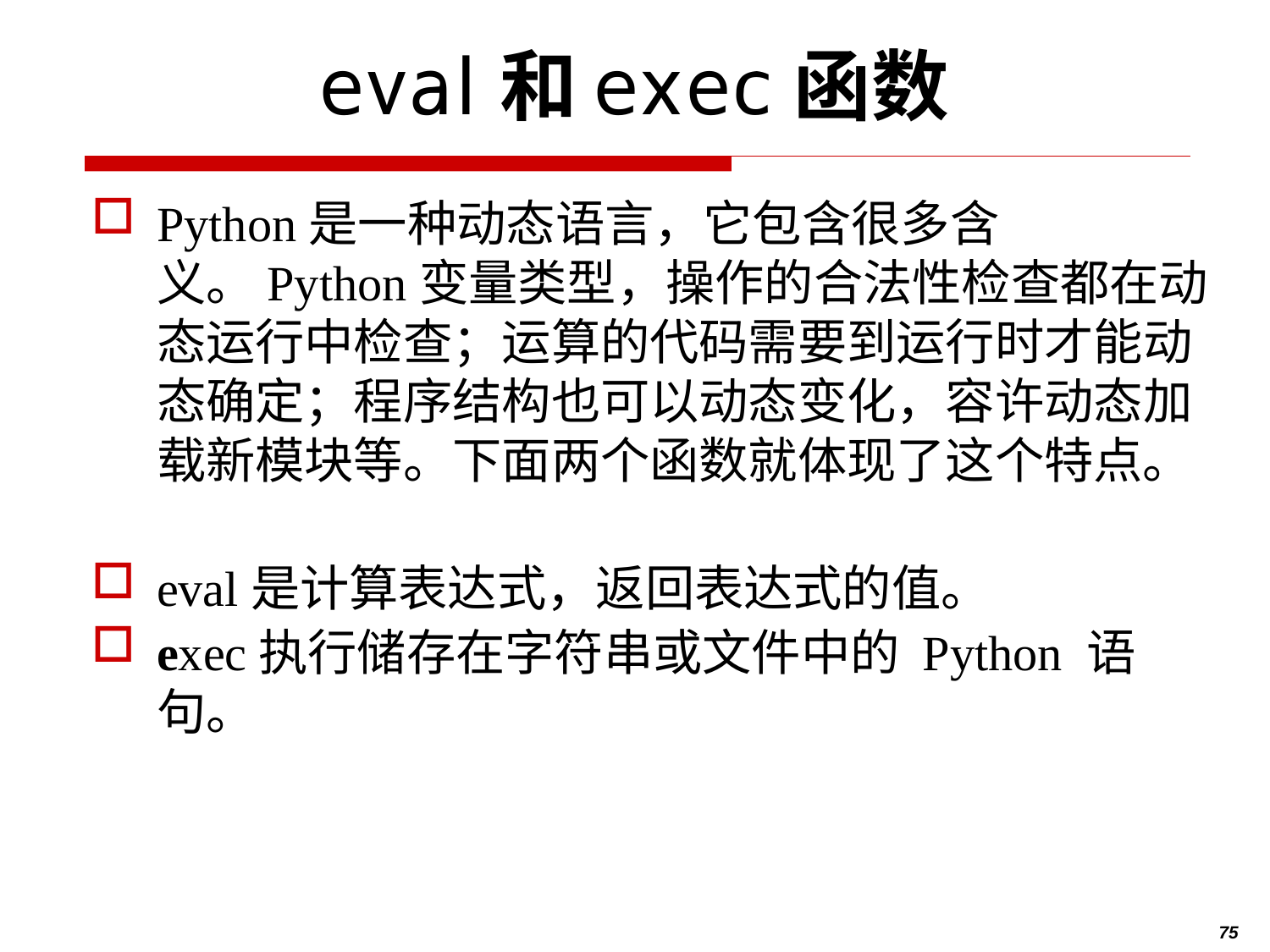

# eval和exec函数
Python是一种动态语言，它包含很多含义。Python变量类型，操作的合法性检查都在动态运行中检查；运算的代码需要到运行时才能动态确定；程序结构也可以动态变化，容许动态加载新模块等。下面两个函数就体现了这个特点。

eval是计算表达式，返回表达式的值。
exec执行储存在字符串或文件中的 Python 语句。
75